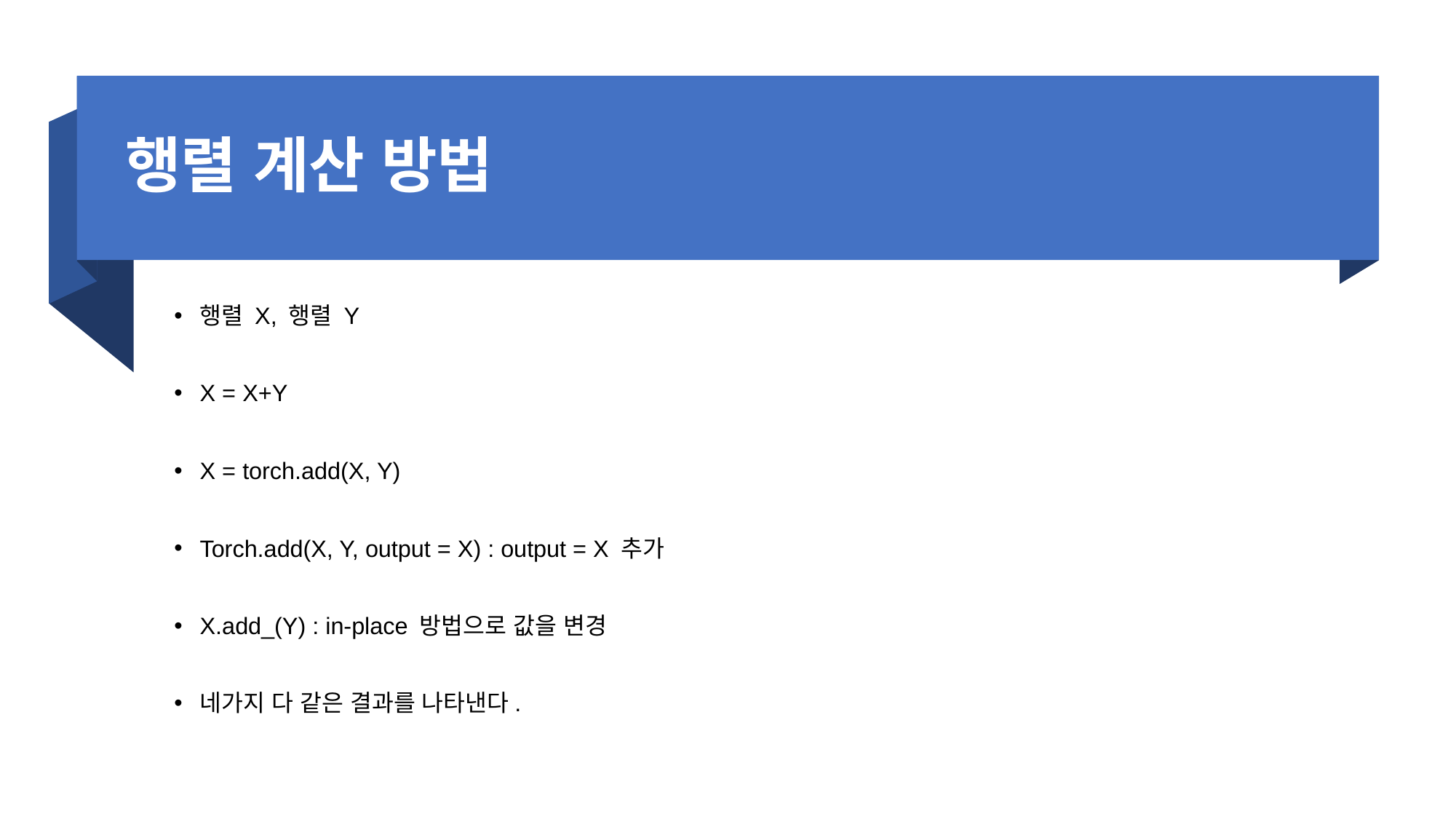

# 행렬 계산 방법

행렬 X, 행렬 Y

X = X+Y

X = torch.add(X, Y)

Torch.add(X, Y, output = X) : output = X 추가

X.add_(Y) : in-place 방법으로 값을 변경

네가지 다 같은 결과를 나타낸다.